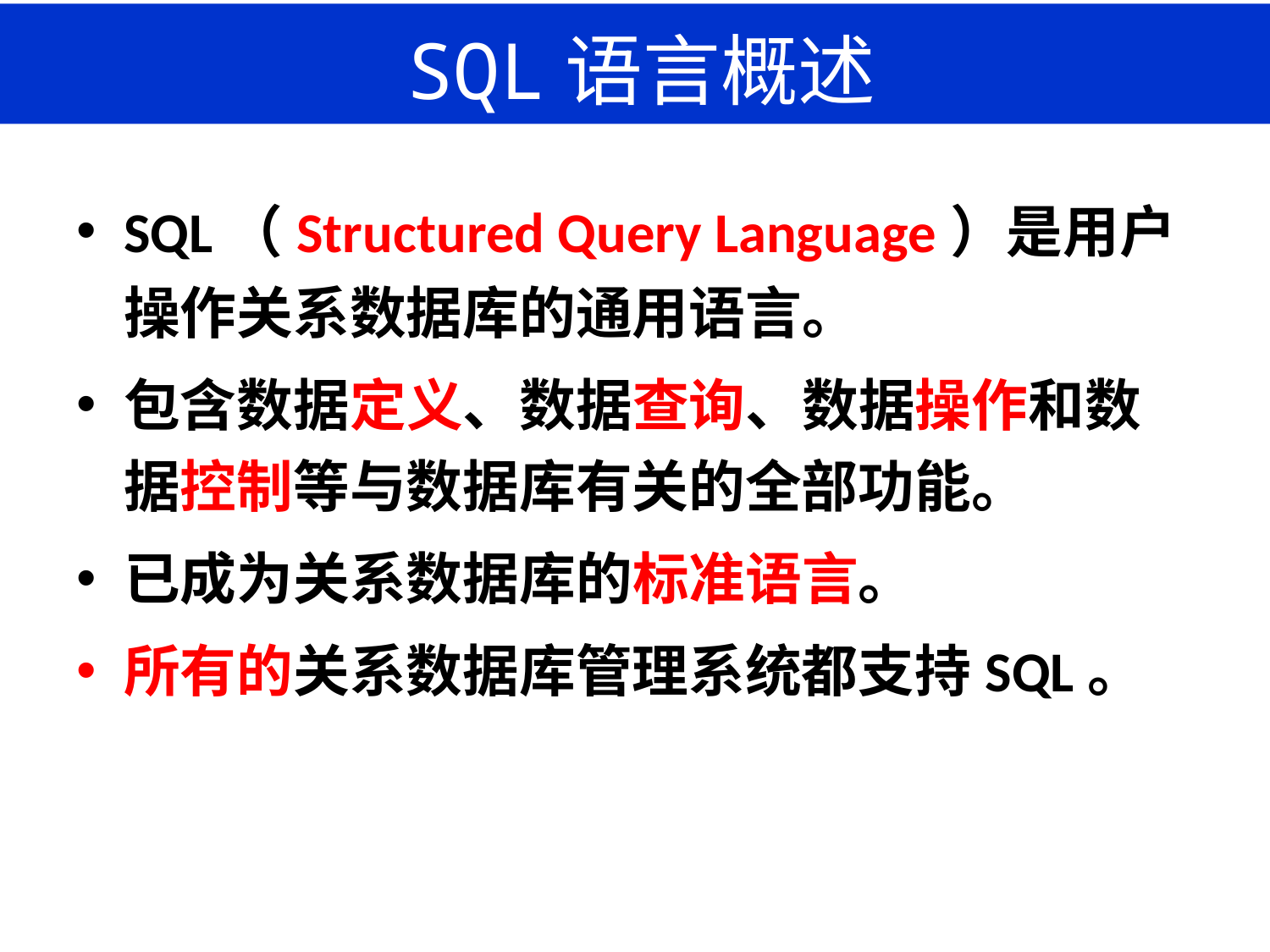

# SQL语言概述
SQL（Structured Query Language）是用户操作关系数据库的通用语言。
包含数据定义、数据查询、数据操作和数据控制等与数据库有关的全部功能。
已成为关系数据库的标准语言。
所有的关系数据库管理系统都支持SQL。